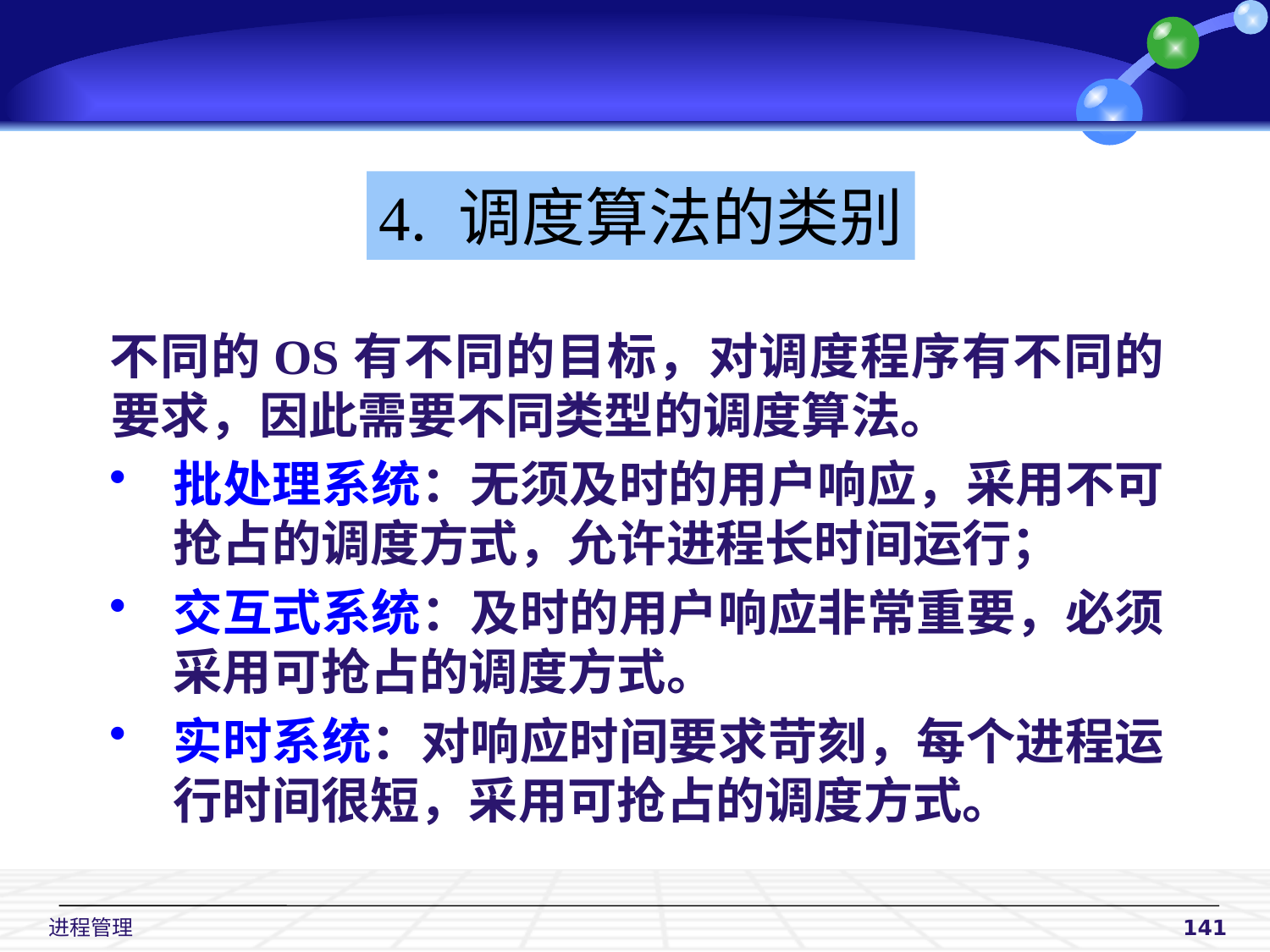

4. 调度算法的类别
不同的OS有不同的目标，对调度程序有不同的要求，因此需要不同类型的调度算法。
批处理系统：无须及时的用户响应，采用不可抢占的调度方式，允许进程长时间运行；
交互式系统：及时的用户响应非常重要，必须采用可抢占的调度方式。
实时系统：对响应时间要求苛刻，每个进程运行时间很短，采用可抢占的调度方式。
   进程管理
141